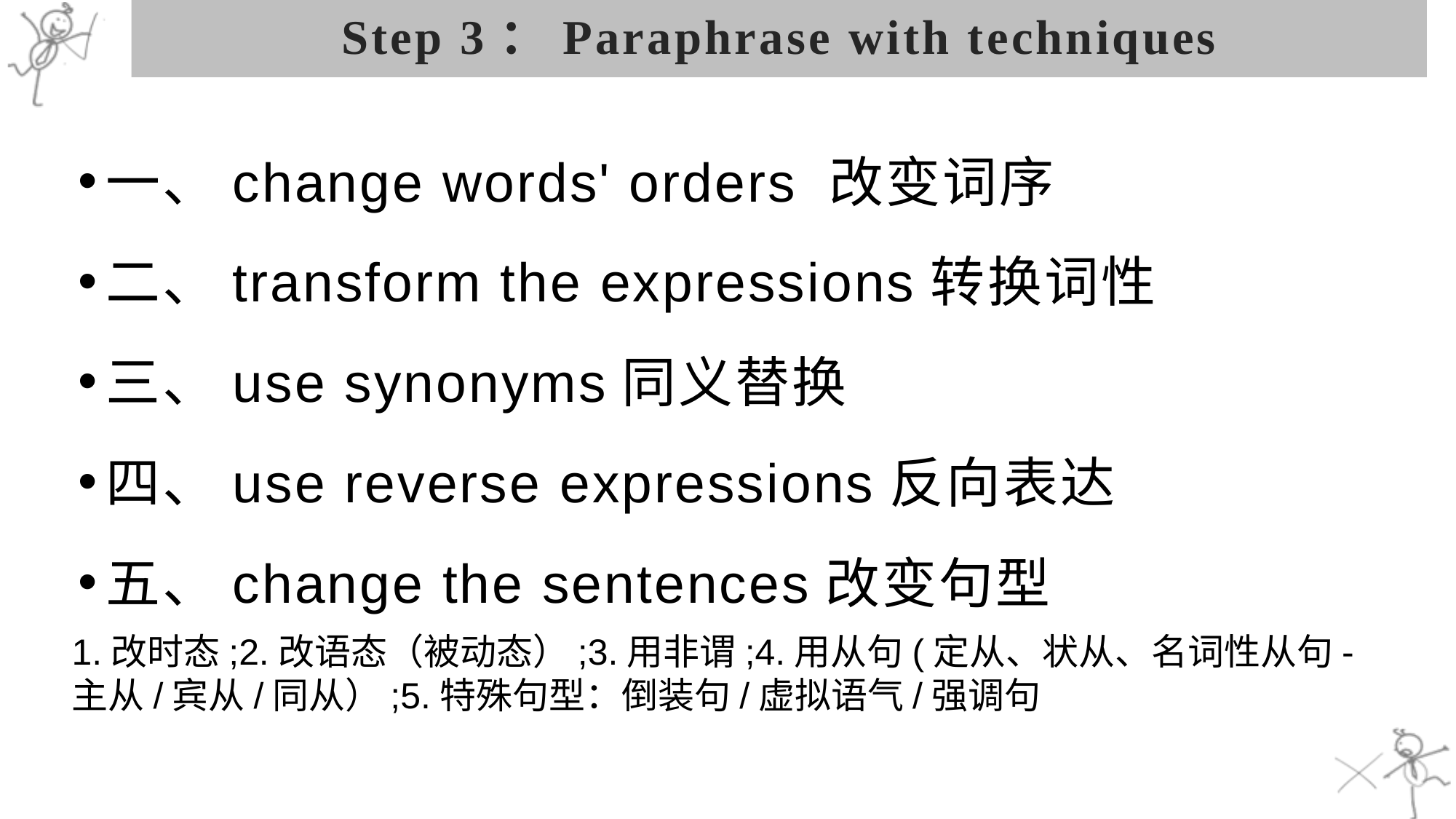

# Step 3：Paraphrase with techniques
一、change words' orders 改变词序
二、transform the expressions转换词性
三、use synonyms同义替换
四、use reverse expressions反向表达
五、change the sentences改变句型

1.改时态;2.改语态（被动态）;3.用非谓;4.用从句(定从、状从、名词性从句-主从/宾从/同从）;5.特殊句型：倒装句/虚拟语气/强调句